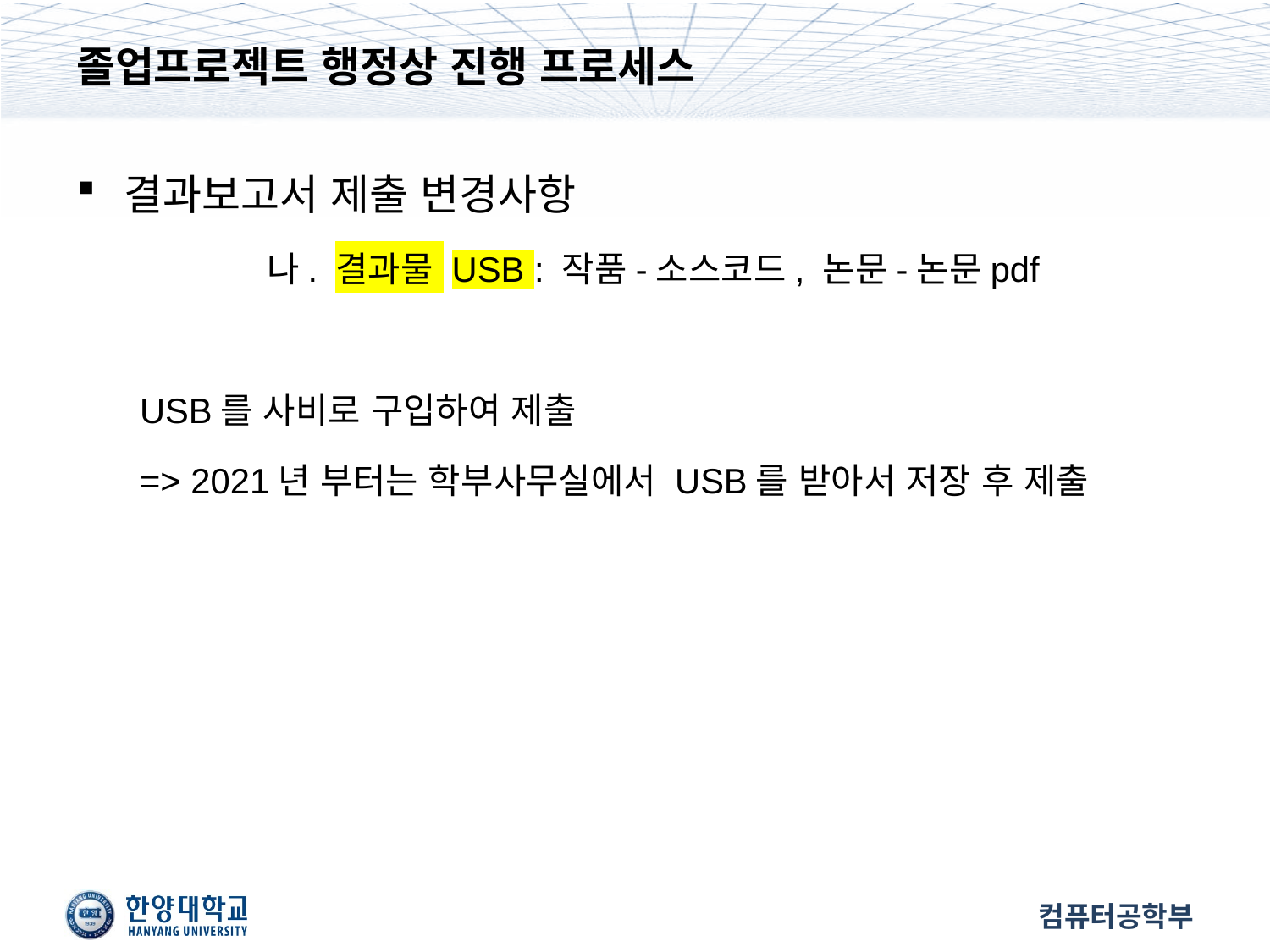

# 졸업프로젝트 행정상 진행 프로세스
결과보고서 제출 변경사항
	나. 결과물 USB : 작품-소스코드, 논문-논문pdf

USB를 사비로 구입하여 제출
=> 2021년 부터는 학부사무실에서 USB를 받아서 저장 후 제출